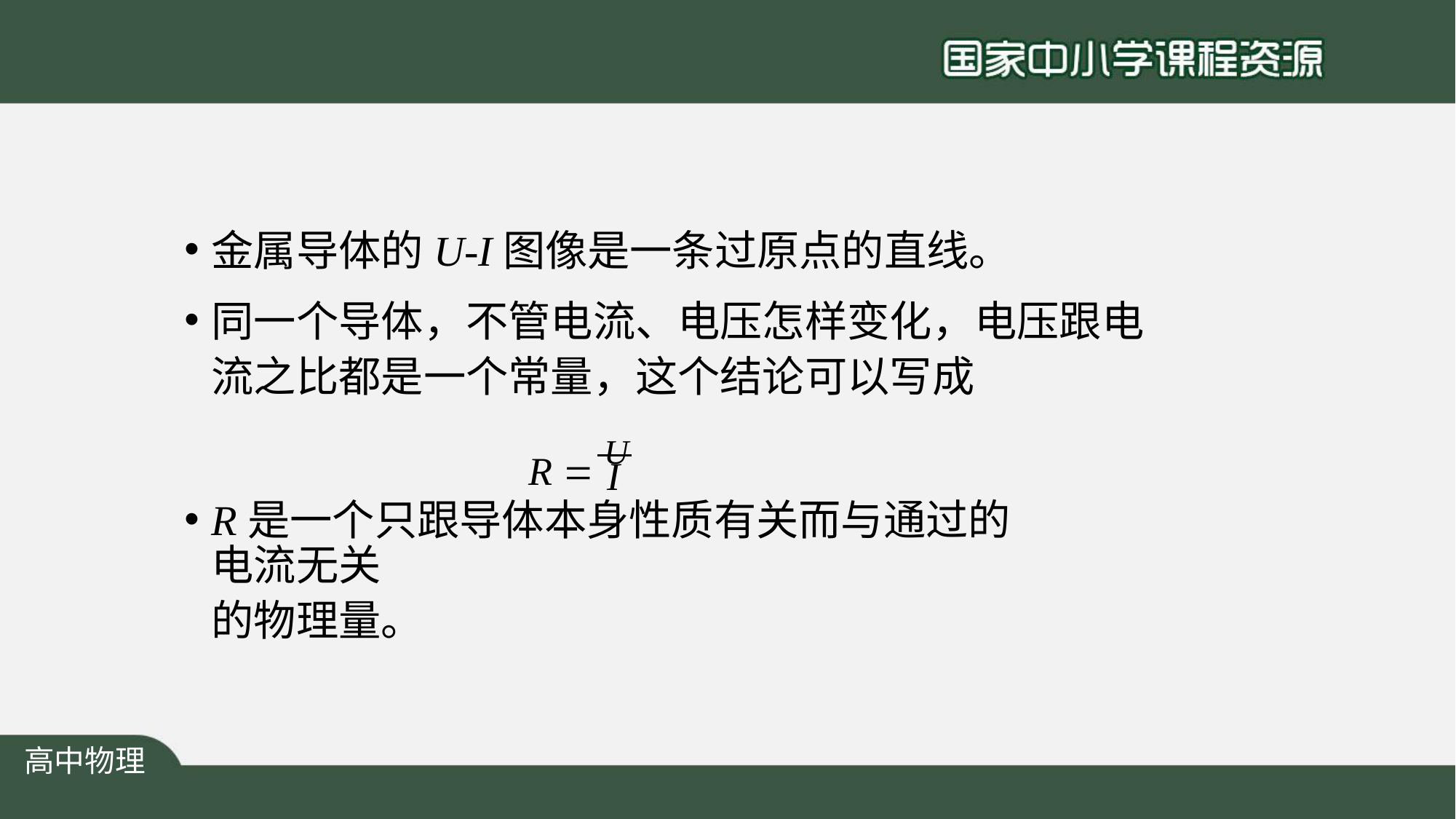

金属导体的U-I图像是一条过原点的直线。
同一个导体，不管电流、电压怎样变化，电压跟电 流之比都是一个常量，这个结论可以写成
R = U
I
R是一个只跟导体本身性质有关而与通过的电流无关
的物理量。

高中物理